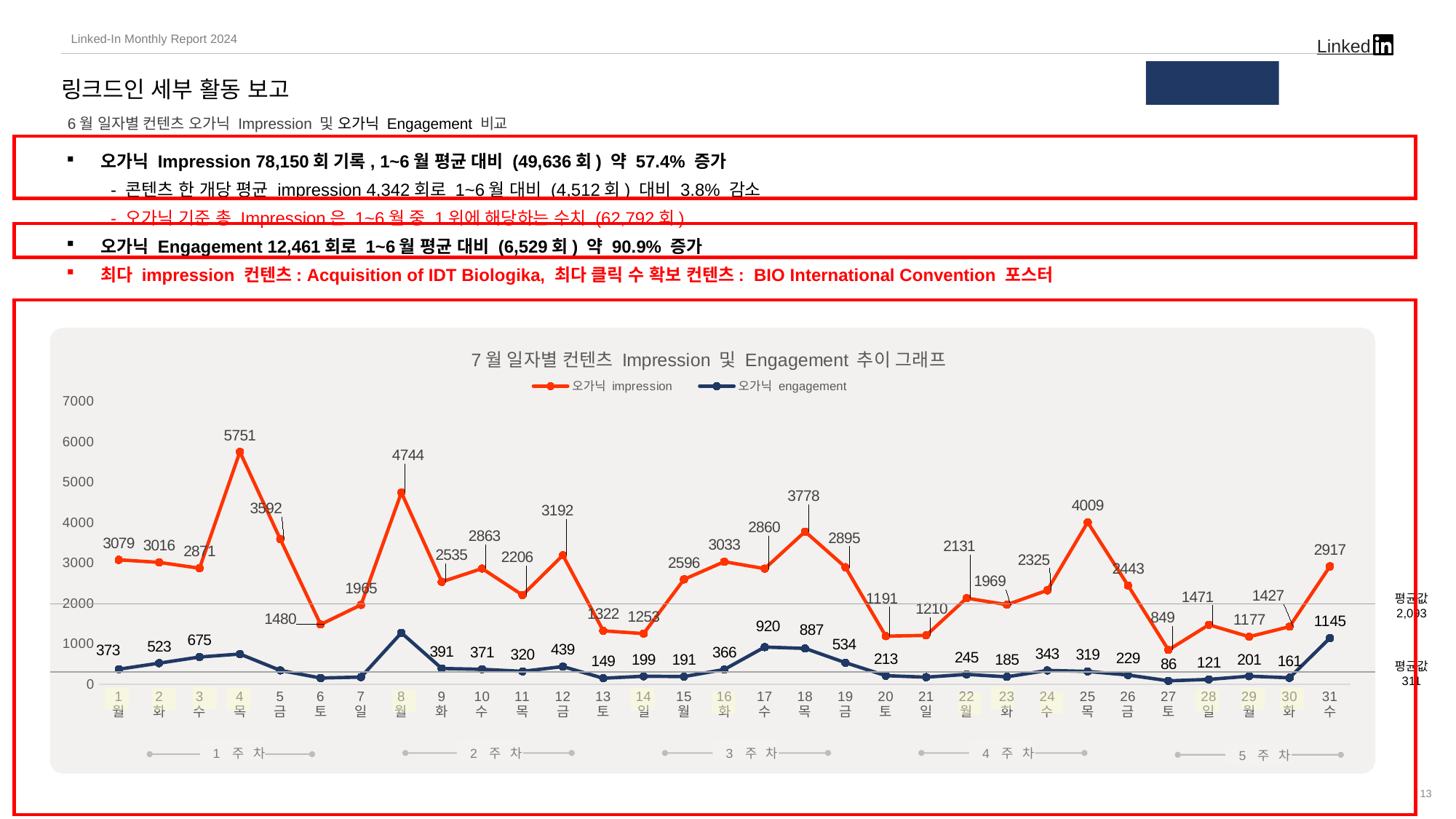

Acquisition of IDT Biologika
링크드인 세부 활동 보고
6월 일자별 컨텐츠 오가닉 Impression 및 오가닉 Engagement 비교

오가닉 Impression 78,150회 기록, 1~6월 평균 대비 (49,636회) 약 57.4% 증가
         - 콘텐츠 한 개당 평균 impression 4,342회로 1~6월 대비 (4,512회) 대비 3.8% 감소
         - 오가닉 기준 총 Impression은 1~6월 중 1위에 해당하는 수치 (62,792회)
오가닉 Engagement 12,461회로 1~6월 평균 대비 (6,529회) 약 90.9% 증가
최다 impression 컨텐츠: Acquisition of IDT Biologika, 최다 클릭 수 확보 컨텐츠:  BIO International Convention 포스터

### Chart:

| Category | 오가닉 impression | 오가닉 engagement |
|---|---|---|
| 1
월 | 3079.0 | 373.0 |
| 2
화 | 3016.0 | 523.0 |
| 3
수 | 2871.0 | 675.0 |
| 4
목 | 5751.0 | 748.0 |
| 5
금 | 3592.0 | 344.0 |
| 6
토 | 1480.0 | 155.0 |
| 7
일 | 1965.0 | 178.0 |
| 8
월 | 4744.0 | 1274.0 |
| 9
화 | 2535.0 | 391.0 |
| 10
수 | 2863.0 | 371.0 |
| 11
목 | 2206.0 | 320.0 |
| 12
금 | 3192.0 | 439.0 |
| 13
토 | 1322.0 | 149.0 |
| 14
일 | 1253.0 | 199.0 |
| 15
월 | 2596.0 | 191.0 |
| 16
화 | 3033.0 | 366.0 |
| 17
수 | 2860.0 | 920.0 |
| 18
목 | 3778.0 | 887.0 |
| 19
금 | 2895.0 | 534.0 |
| 20
토 | 1191.0 | 213.0 |
| 21
일 | 1210.0 | 176.0 |
| 22
월 | 2131.0 | 245.0 |
| 23
화 | 1969.0 | 185.0 |
| 24
수 | 2325.0 | 343.0 |
| 25
목 | 4009.0 | 319.0 |
| 26
금 | 2443.0 | 229.0 |
| 27
토 | 849.0 | 86.0 |
| 28
일 | 1471.0 | 121.0 |
| 29
월 | 1177.0 | 201.0 |
| 30
화 | 1427.0 | 161.0 |
| 31
수 | 2917.0 | 1145.0 |
평균값
2,093
평균값
311
 1주차
 2주차
 3주차
 4주차
 5주차
13